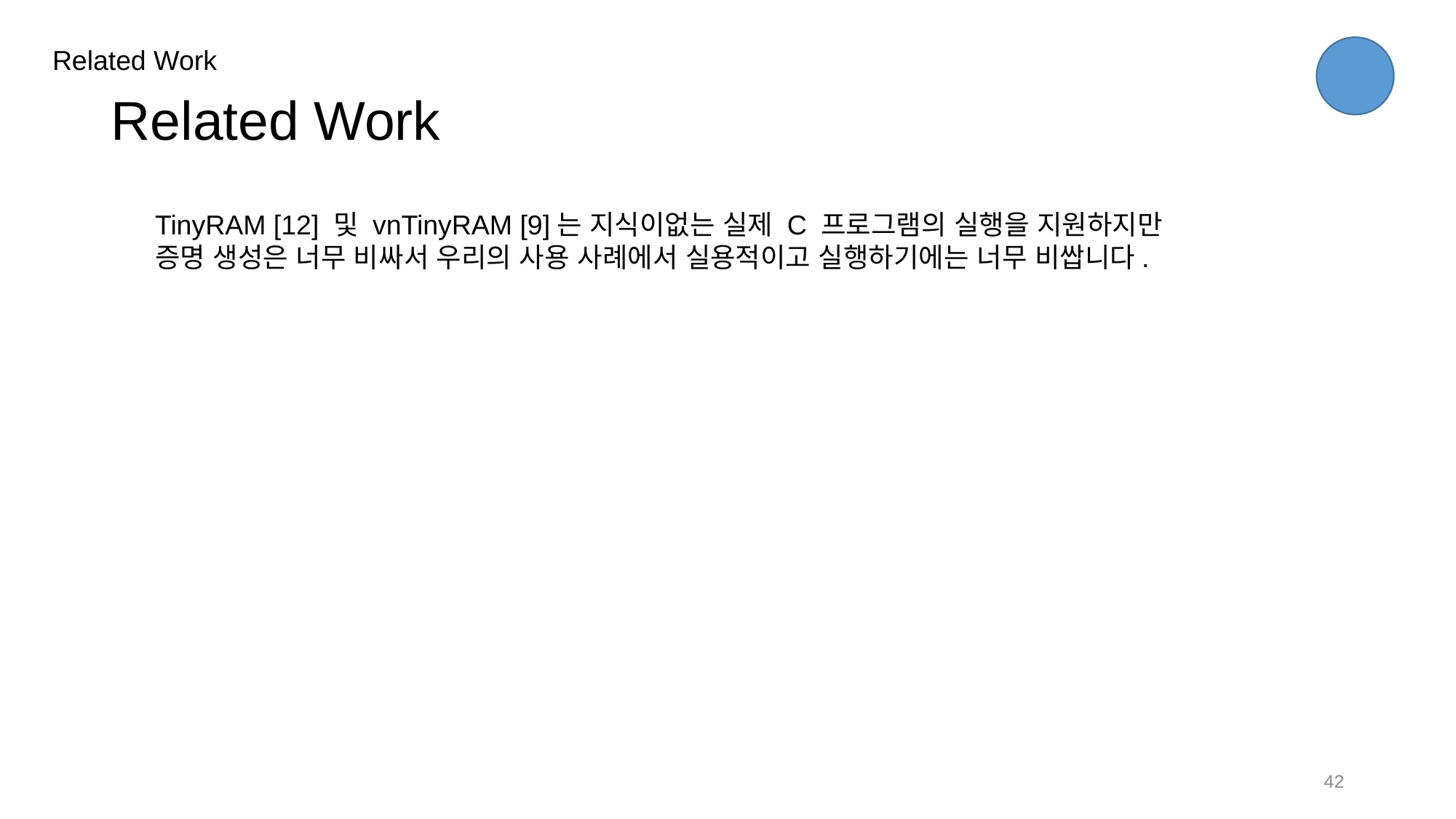

Related Work

# Related Work
TinyRAM [12] 및 vnTinyRAM [9]는 지식이없는 실제 C 프로그램의 실행을 지원하지만 증명 생성은 너무 비싸서 우리의 사용 사례에서 실용적이고 실행하기에는 너무 비쌉니다.
42